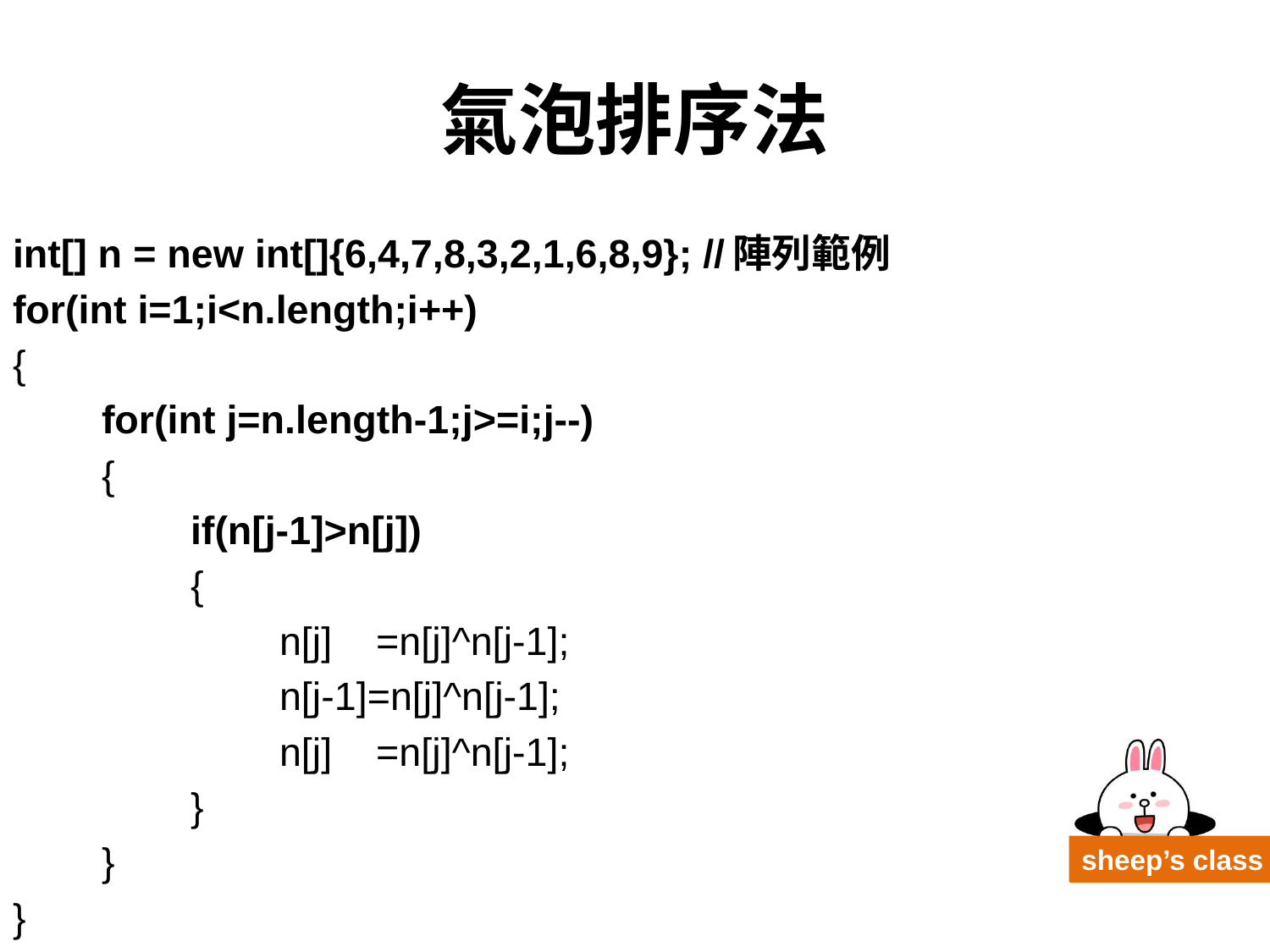

# 氣泡排序法
int[] n = new int[]{6,4,7,8,3,2,1,6,8,9}; //陣列範例
for(int i=1;i<n.length;i++)
{
	for(int j=n.length-1;j>=i;j--)
	{
		if(n[j-1]>n[j])
		{
			n[j]    =n[j]^n[j-1];
			n[j-1]=n[j]^n[j-1];
			n[j]    =n[j]^n[j-1];
		}
	}
}